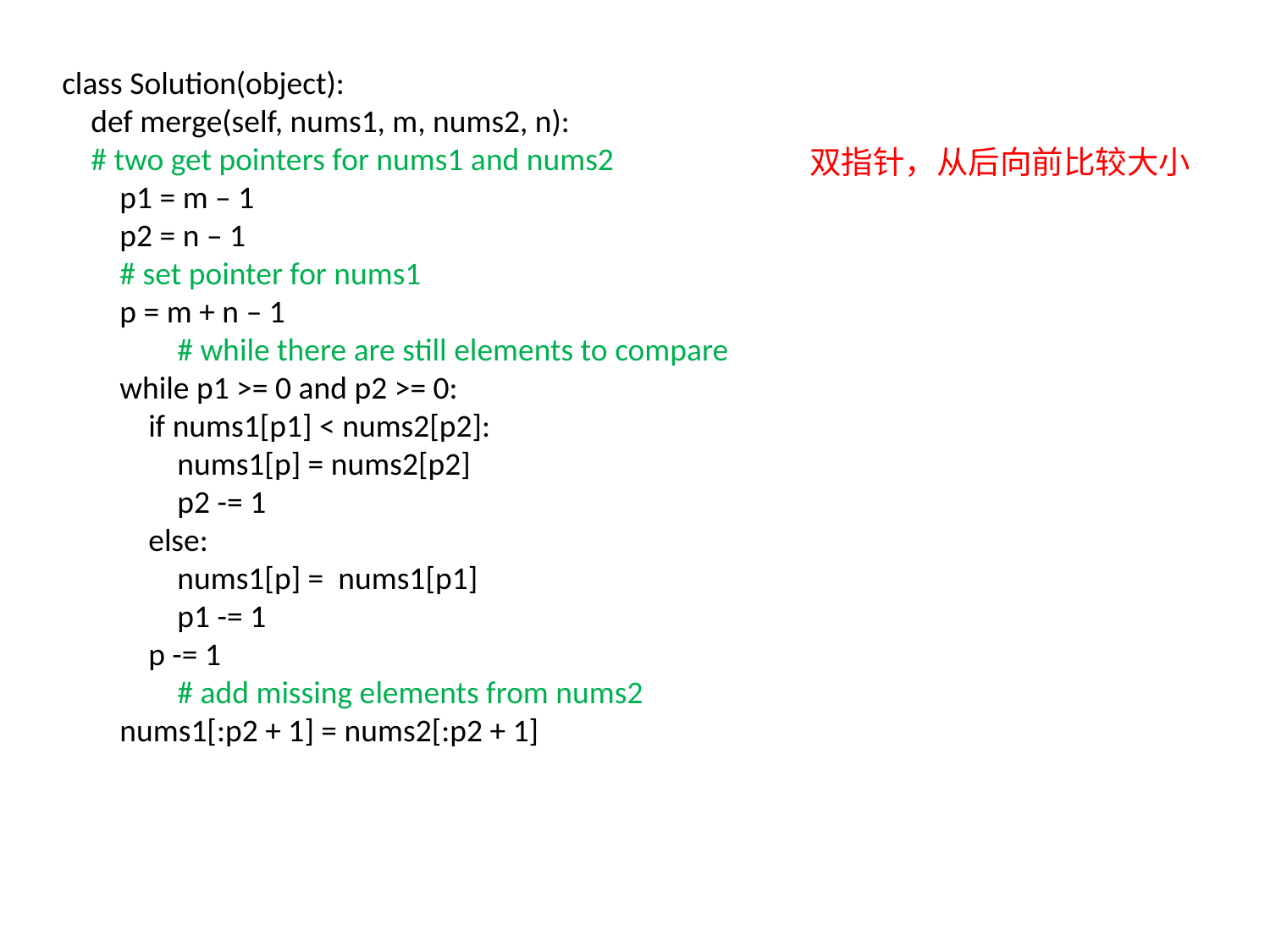

class Solution(object):
    def merge(self, nums1, m, nums2, n):
    # two get pointers for nums1 and nums2
        p1 = m – 1
        p2 = n – 1
        # set pointer for nums1
        p = m + n – 1
                # while there are still elements to compare
        while p1 >= 0 and p2 >= 0:
            if nums1[p1] < nums2[p2]:
                nums1[p] = nums2[p2]
                p2 -= 1
            else:
                nums1[p] =  nums1[p1]
                p1 -= 1
            p -= 1
                # add missing elements from nums2
        nums1[:p2 + 1] = nums2[:p2 + 1]
双指针，从后向前比较大小